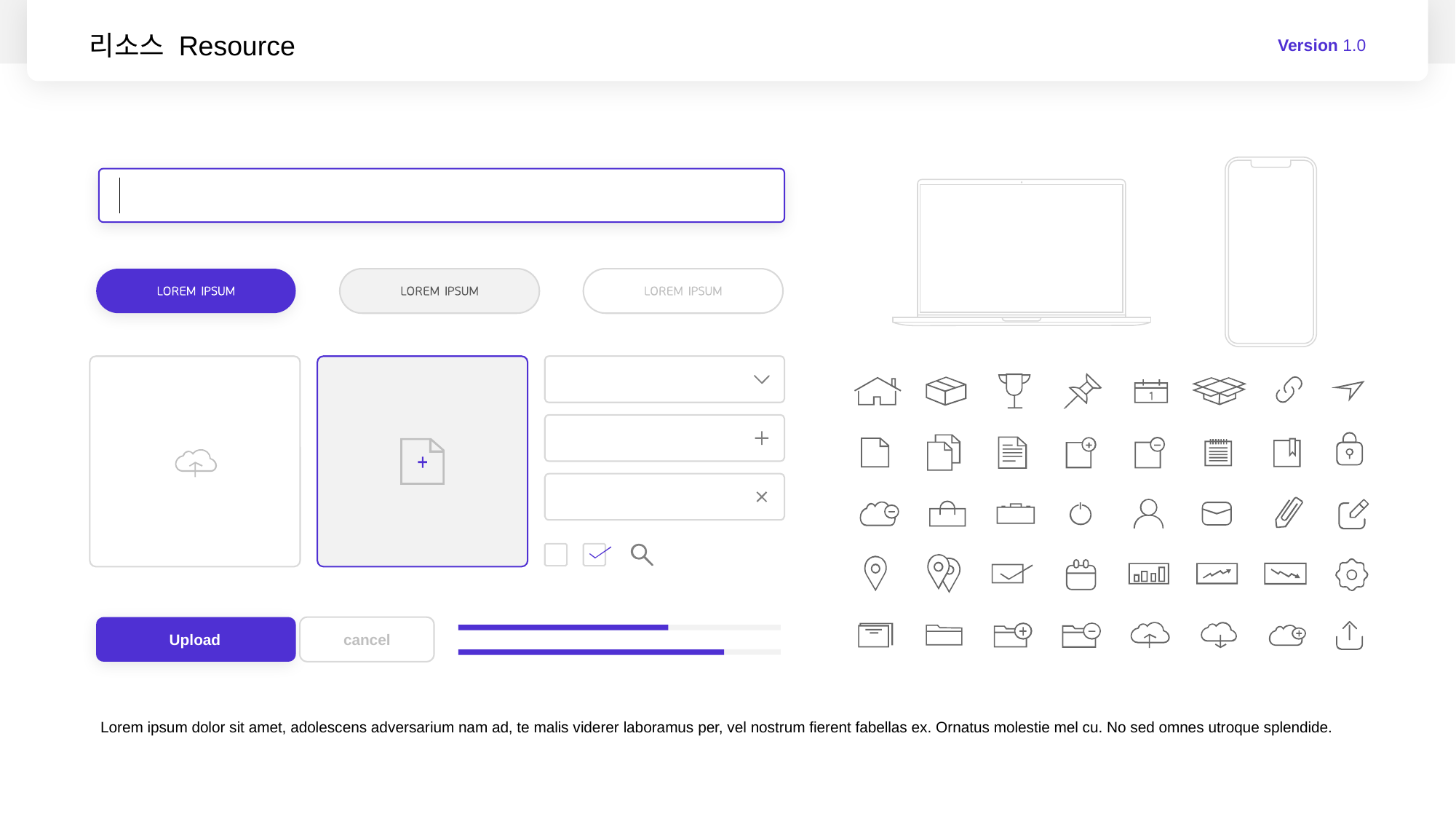

# 리소스 Resource
Version 1.0

Upload

cancel

Lorem ipsum dolor sit amet, adolescens adversarium nam ad, te malis viderer laboramus per, vel nostrum fierent fabellas ex. Ornatus molestie mel cu. No sed omnes utroque splendide.